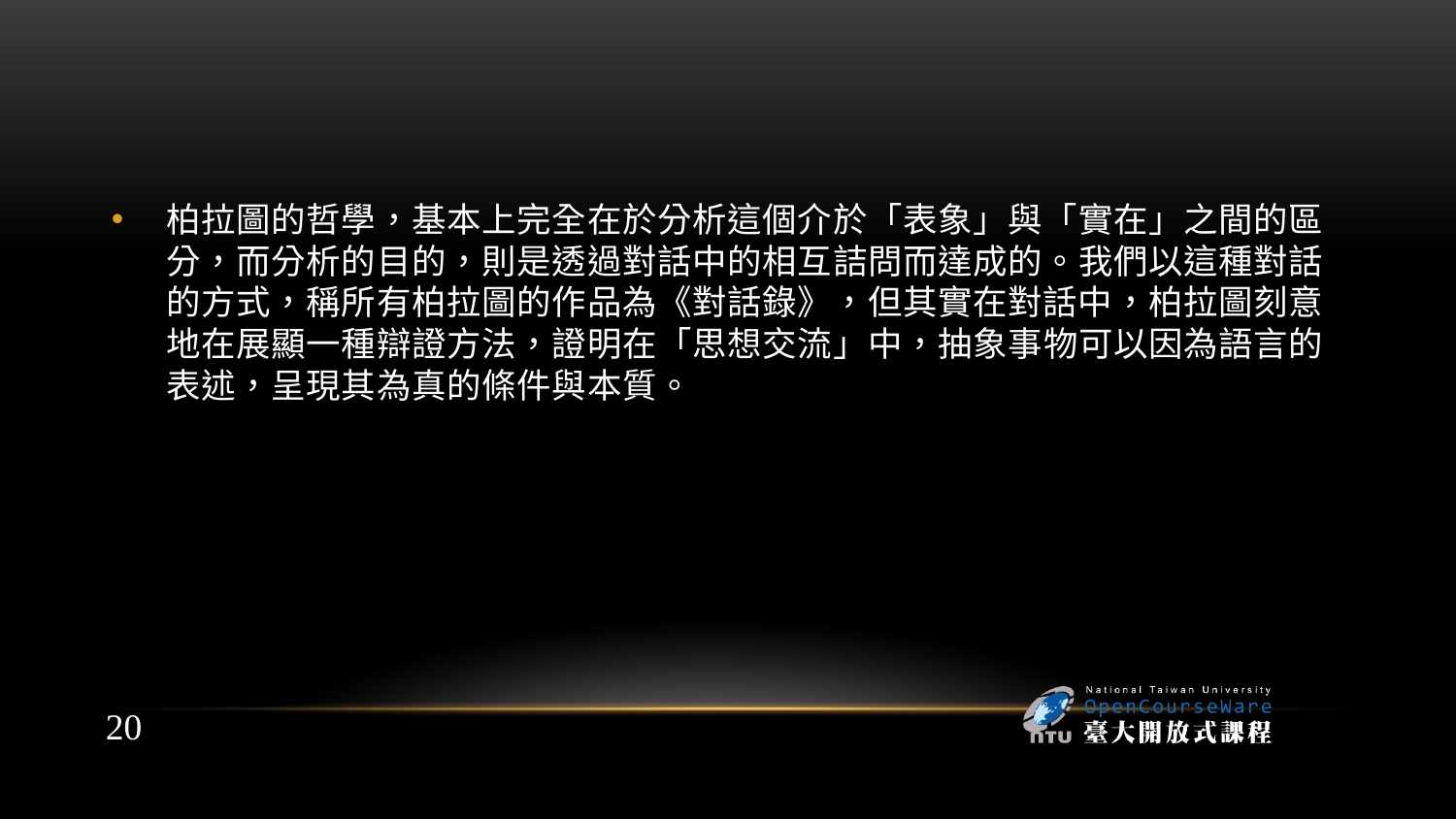

柏拉圖的哲學，基本上完全在於分析這個介於「表象」與「實在」之間的區分，而分析的目的，則是透過對話中的相互詰問而達成的。我們以這種對話的方式，稱所有柏拉圖的作品為《對話錄》，但其實在對話中，柏拉圖刻意地在展顯一種辯證方法，證明在「思想交流」中，抽象事物可以因為語言的表述，呈現其為真的條件與本質。
20